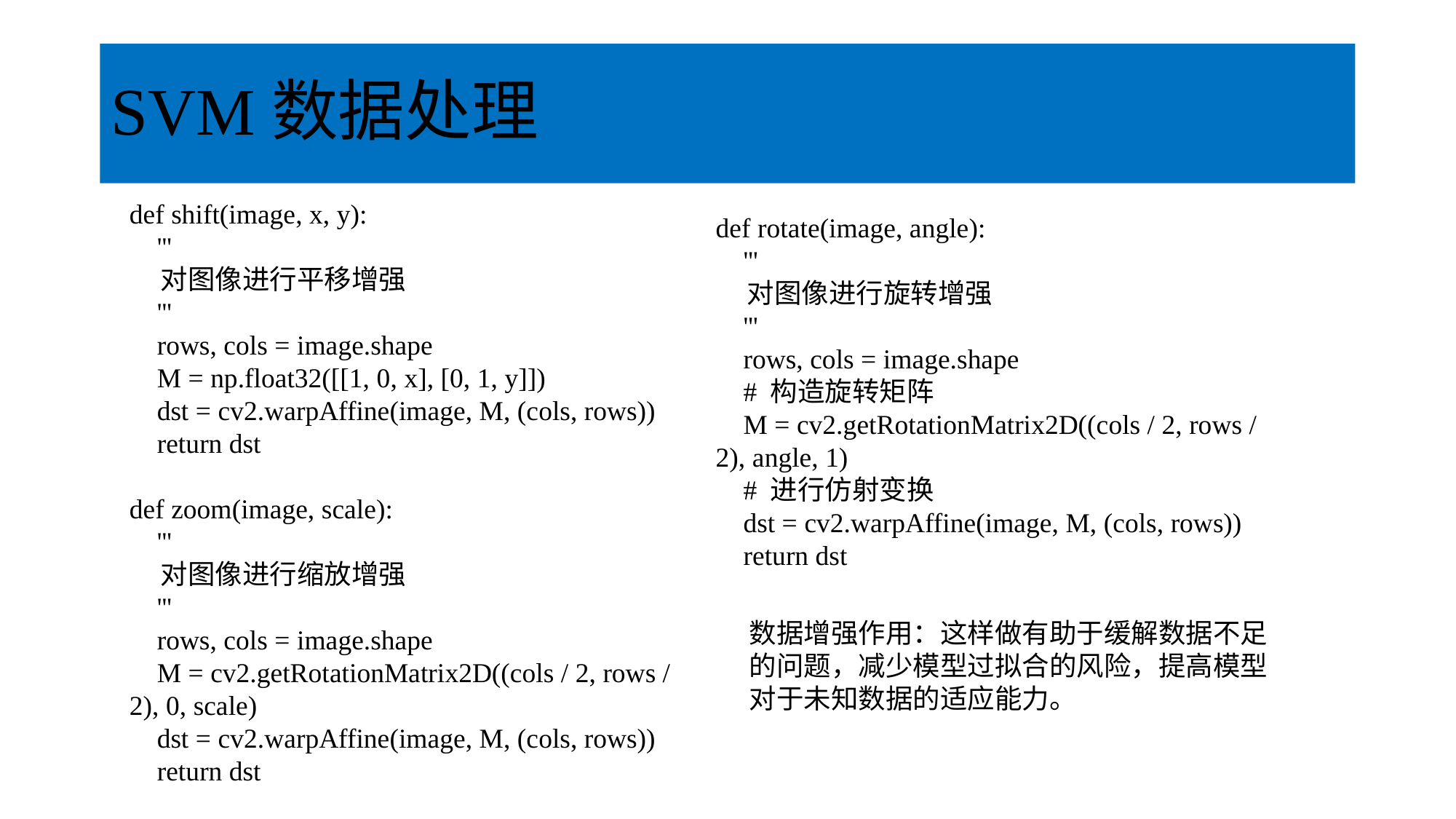

# SVM数据处理
def shift(image, x, y):
    '''
    对图像进行平移增强
    '''
    rows, cols = image.shape
    M = np.float32([[1, 0, x], [0, 1, y]])
    dst = cv2.warpAffine(image, M, (cols, rows))
    return dst

def zoom(image, scale):
    '''
    对图像进行缩放增强
    '''
    rows, cols = image.shape
    M = cv2.getRotationMatrix2D((cols / 2, rows / 2), 0, scale)
    dst = cv2.warpAffine(image, M, (cols, rows))
    return dst
def rotate(image, angle):
    '''
    对图像进行旋转增强
    '''
    rows, cols = image.shape
    # 构造旋转矩阵
    M = cv2.getRotationMatrix2D((cols / 2, rows / 2), angle, 1)
    # 进行仿射变换
    dst = cv2.warpAffine(image, M, (cols, rows))
    return dst
数据增强作用：这样做有助于缓解数据不足的问题，减少模型过拟合的风险，提高模型对于未知数据的适应能力。